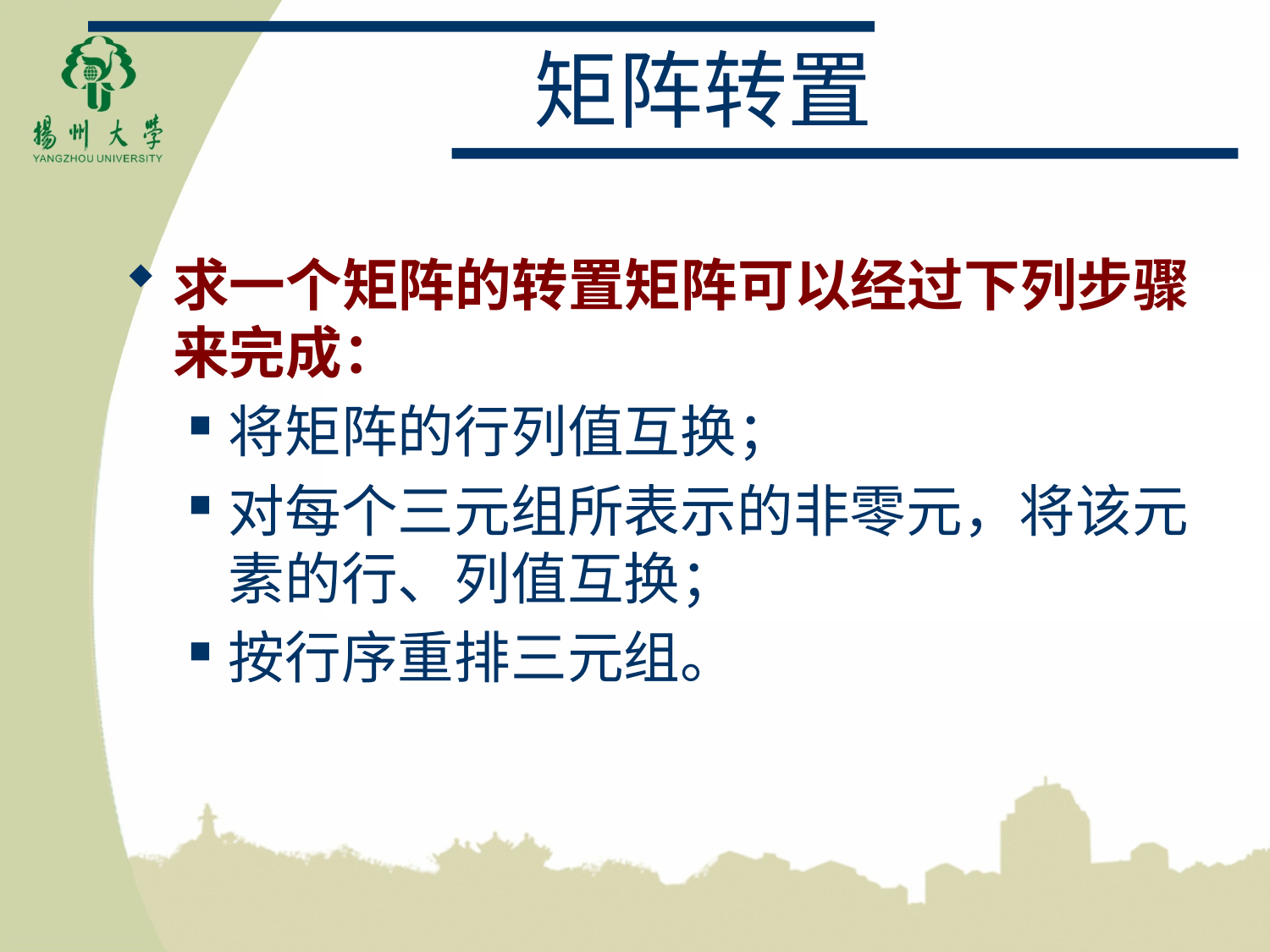

# 矩阵转置
求一个矩阵的转置矩阵可以经过下列步骤来完成：
将矩阵的行列值互换；
对每个三元组所表示的非零元，将该元素的行、列值互换；
按行序重排三元组。